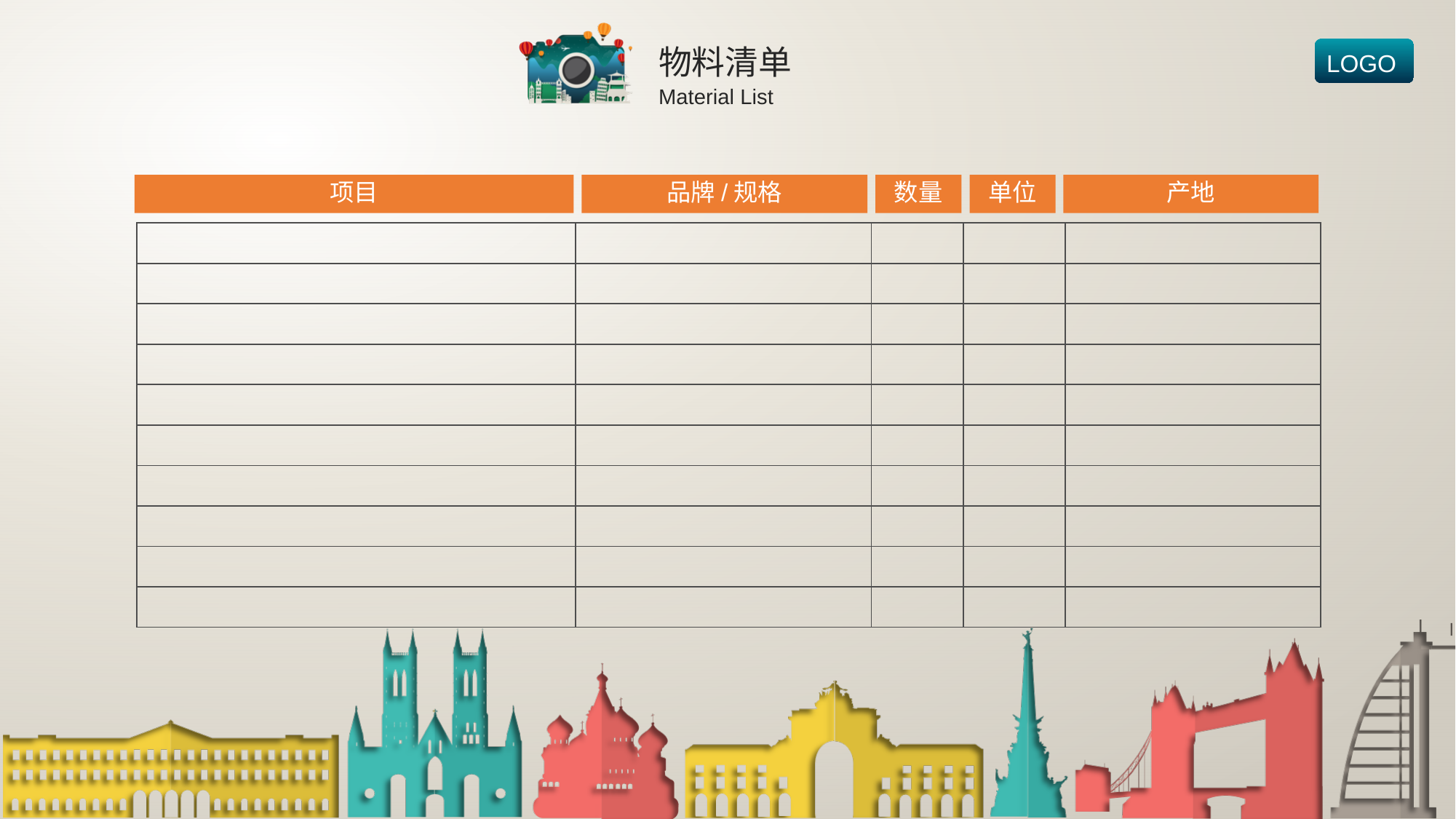

物料清单
Material List
项目
品牌/规格
数量
单位
产地